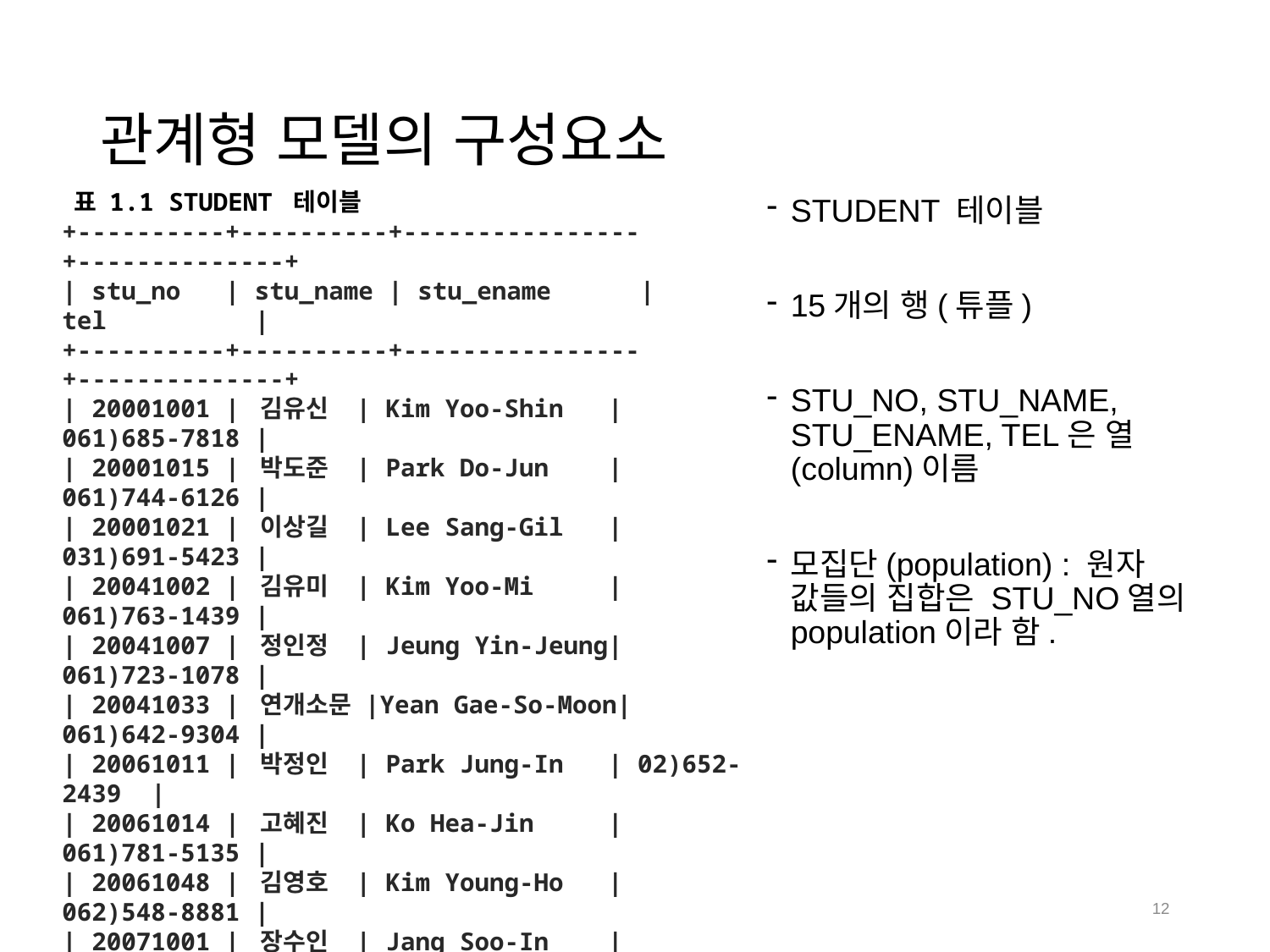

# 관계형 모델의 구성요소
 표 1.1 STUDENT 테이블
+----------+----------+----------------+--------------+
| stu_no   | stu_name | stu_ename      | tel          |
+----------+----------+----------------+--------------+
| 20001001 | 김유신   | Kim Yoo-Shin   | 061)685-7818 |
| 20001015 | 박도준   | Park Do-Jun    | 061)744-6126 |
| 20001021 | 이상길   | Lee Sang-Gil   | 031)691-5423 |
| 20041002 | 김유미   | Kim Yoo-Mi     | 061)763-1439 |
| 20041007 | 정인정   | Jeung Yin-Jeung| 061)723-1078 |
| 20041033 | 연개소문 |Yean Gae-So-Moon| 061)642-9304 |
| 20061011 | 박정인   | Park Jung-In   | 02)652-2439  |
| 20061014 | 고혜진   | Ko Hea-Jin     | 061)781-5135 |
| 20061048 | 김영호   | Kim Young-Ho   | 062)548-8881 |
| 20071001 | 장수인   | Jang Soo-In    | 061)791-1236 |
| 20071010 | 홍길동   | Hong Gil-Dong  | 061)642-4034 |
| 20071022 | 이순신   | Lee Sun-Shin   | 061)745-7667 |
| 20071300 | 유하나   | Yoo Ha-Na      | 061)651-5992 |
| 20071307 | 김문영   | Kim Moon-Young | 061)745-5485 |
| 20071405 | 최차영   | Choi Cha-Young | 061)745-6893 |
+----------+----------+----------------+--------------+
STUDENT 테이블

15개의 행(튜플)

STU_NO, STU_NAME, STU_ENAME, TEL은 열(column)이름

모집단(population) : 원자 값들의 집합은 STU_NO열의 population이라 함.
12